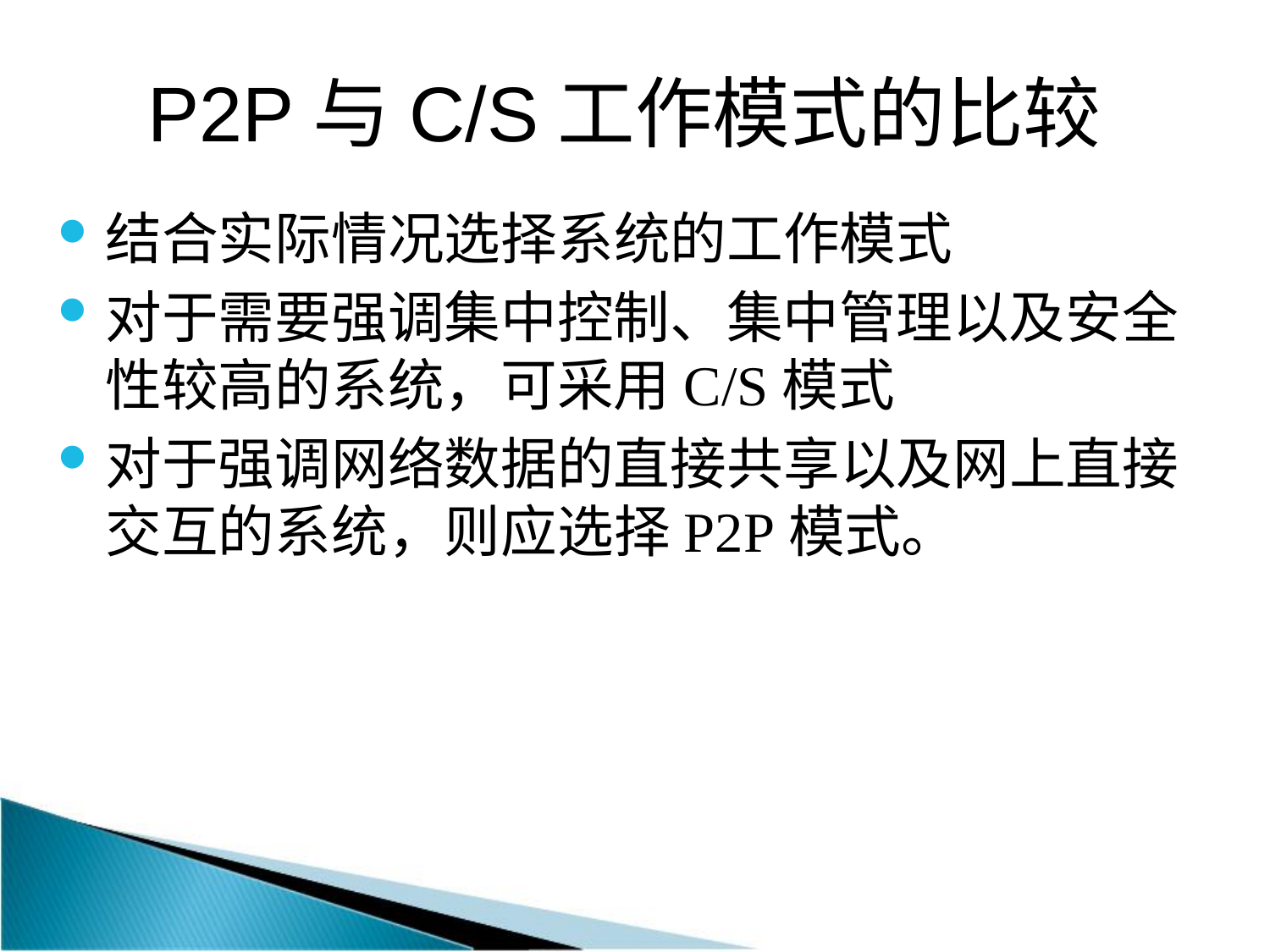

# P2P与C/S工作模式的比较
结合实际情况选择系统的工作模式
对于需要强调集中控制、集中管理以及安全性较高的系统，可采用C/S模式
对于强调网络数据的直接共享以及网上直接交互的系统，则应选择P2P模式。